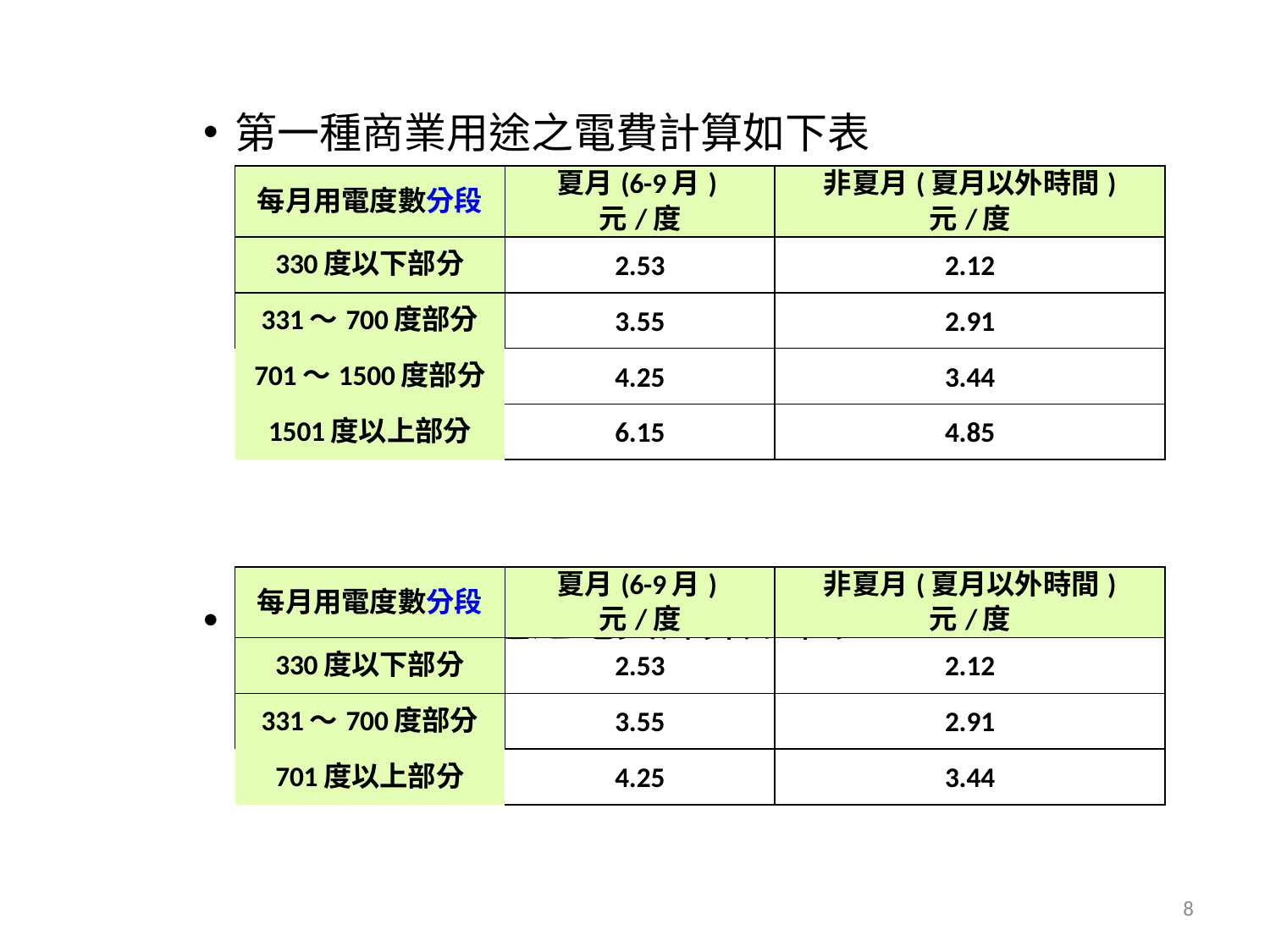

第一種商業用途之電費計算如下表

第二種商業用途之電費計算如下表

| 每月用電度數分段 | 夏月(6-9月) 元/度 | 非夏月(夏月以外時間) 元/度 |
| --- | --- | --- |
| 330度以下部分 | 2.53 | 2.12 |
| 331〜700度部分 | 3.55 | 2.91 |
| 701〜1500度部分 | 4.25 | 3.44 |
| 1501度以上部分 | 6.15 | 4.85 |
| 每月用電度數分段 | 夏月(6-9月) 元/度 | 非夏月(夏月以外時間) 元/度 |
| --- | --- | --- |
| 330度以下部分 | 2.53 | 2.12 |
| 331〜700度部分 | 3.55 | 2.91 |
| 701度以上部分 | 4.25 | 3.44 |
8